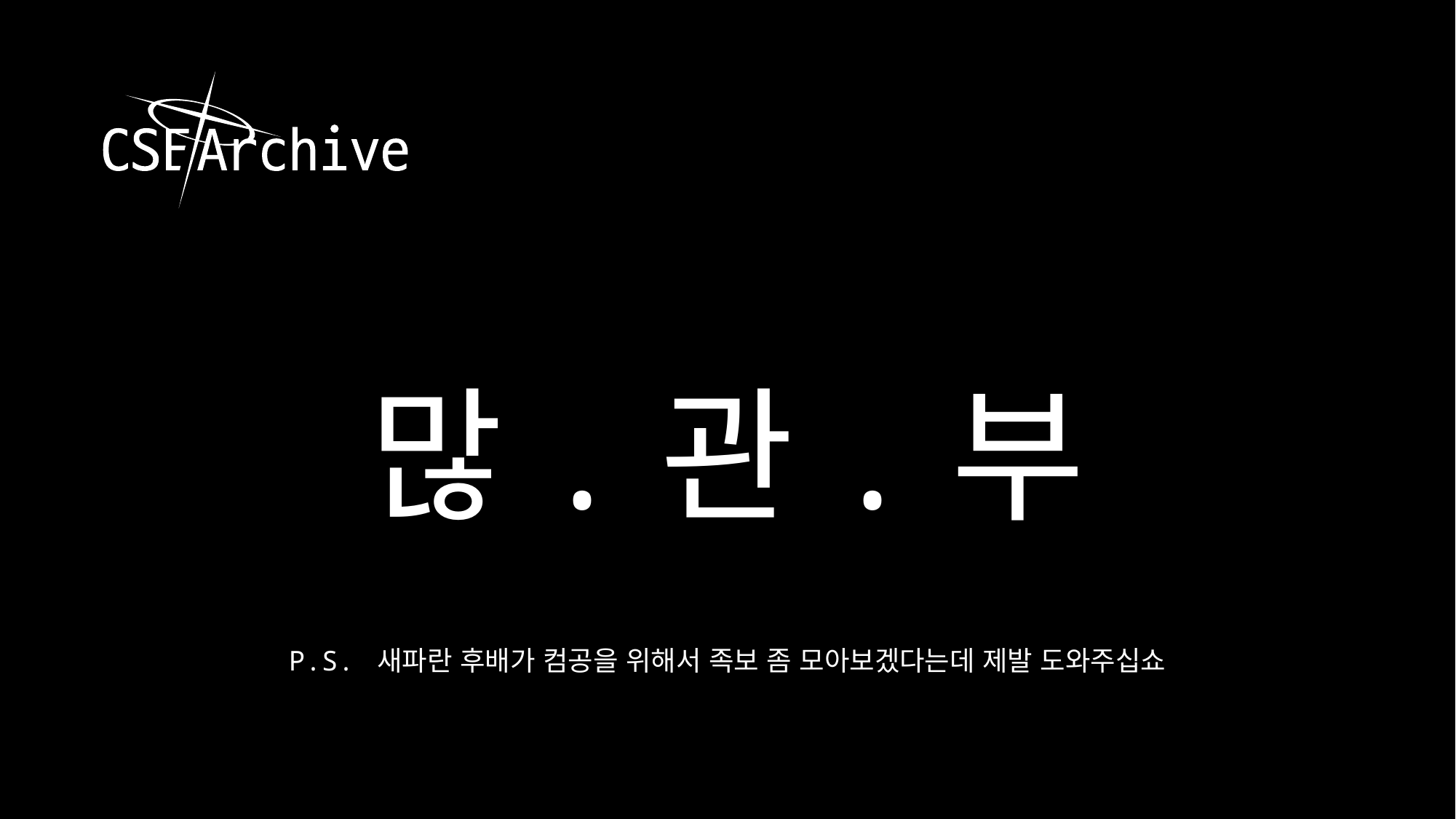

많.관.부
P.S. 새파란 후배가 컴공을 위해서 족보 좀 모아보겠다는데 제발 도와주십쇼